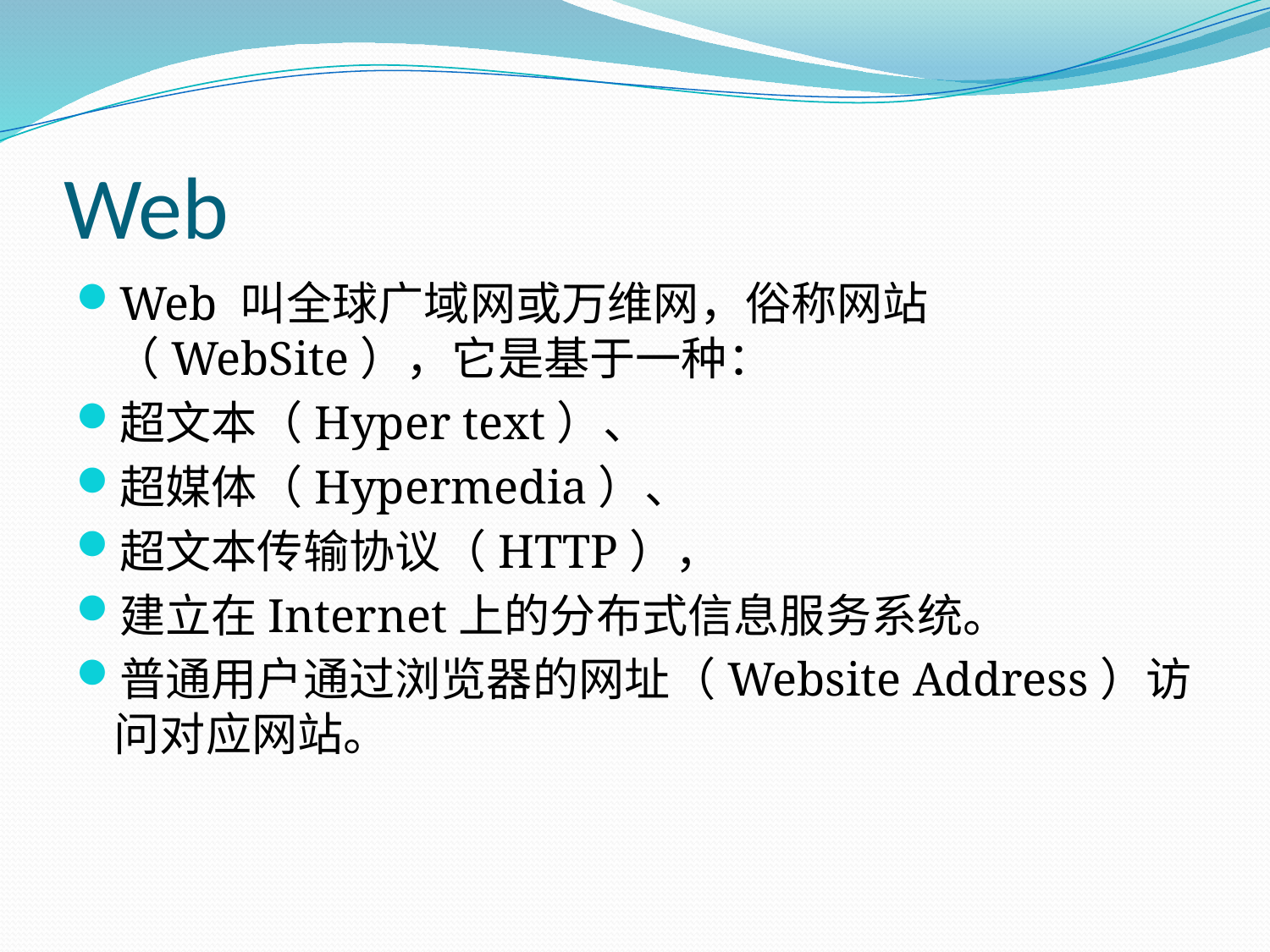

# Web
Web 叫全球广域网或万维网，俗称网站（WebSite），它是基于一种：
超文本（Hyper text）、
超媒体（Hypermedia）、
超文本传输协议（HTTP），
建立在Internet上的分布式信息服务系统。
普通用户通过浏览器的网址（Website Address）访问对应网站。